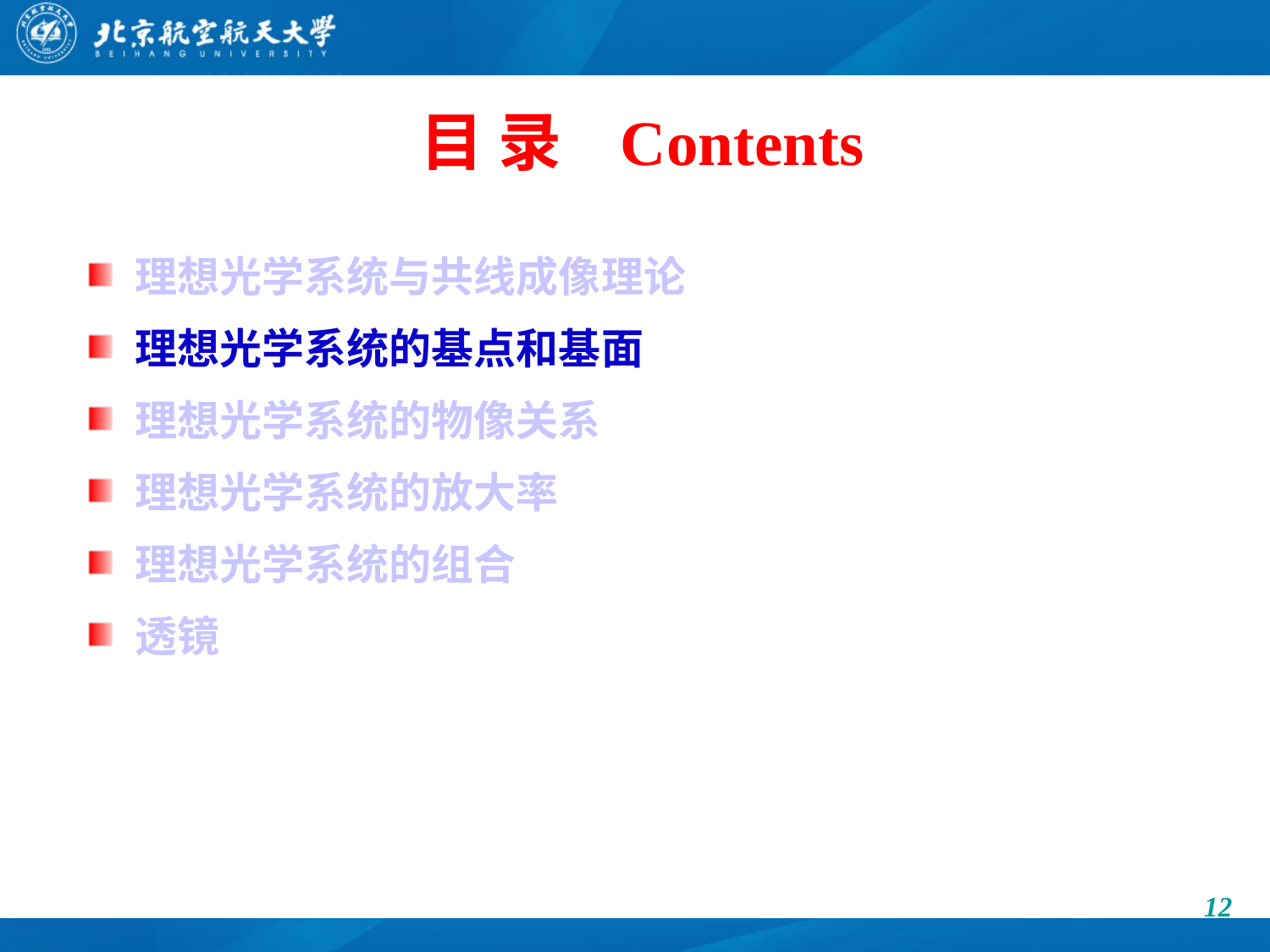

# 目 录   Contents
理想光学系统与共线成像理论
理想光学系统的基点和基面
理想光学系统的物像关系
理想光学系统的放大率
理想光学系统的组合
透镜
12